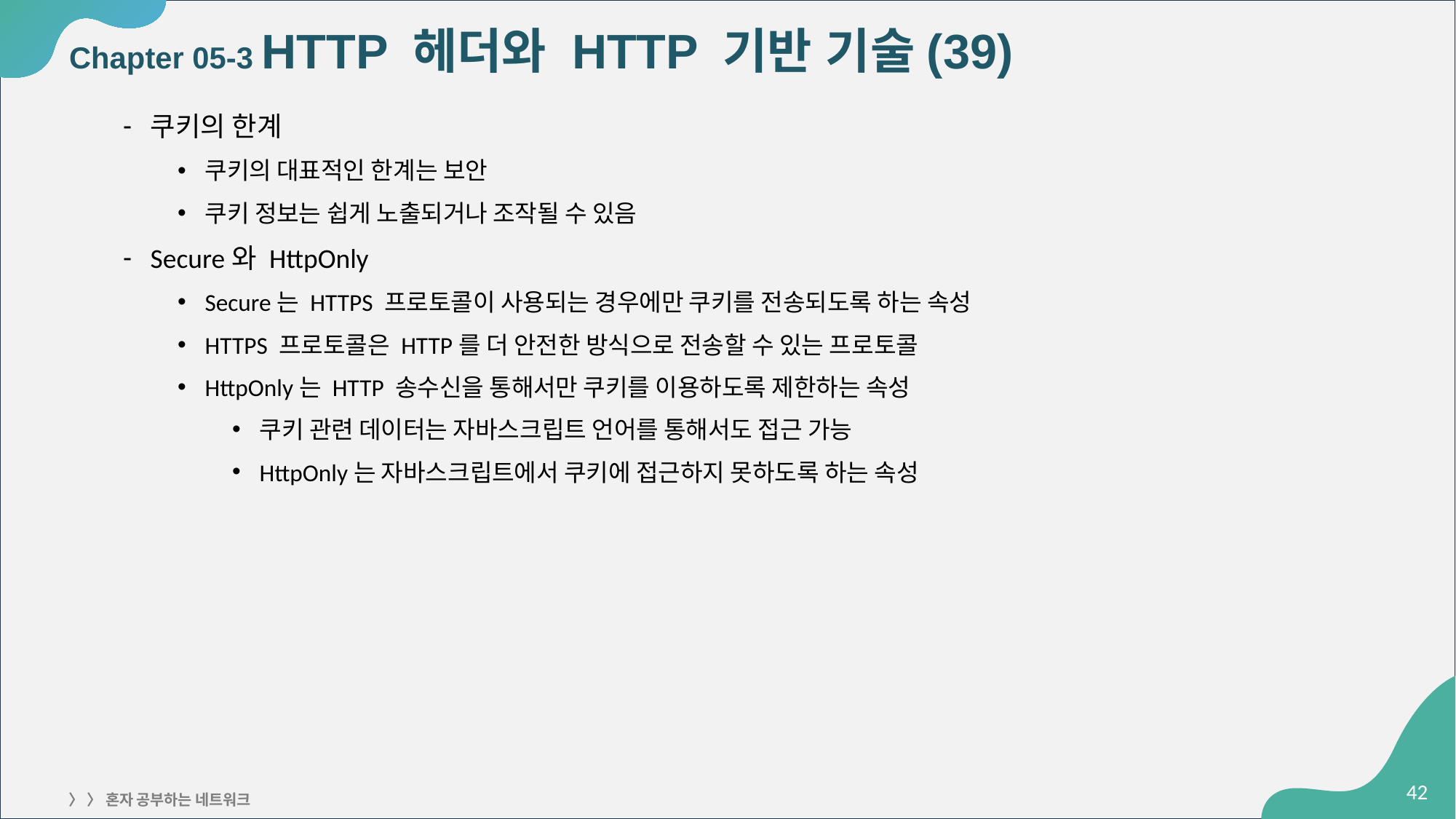

# Chapter 05-3 HTTP 헤더와 HTTP 기반 기술(39)
쿠키의 한계
쿠키의 대표적인 한계는 보안
쿠키 정보는 쉽게 노출되거나 조작될 수 있음
Secure와 HttpOnly
Secure는 HTTPS 프로토콜이 사용되는 경우에만 쿠키를 전송되도록 하는 속성
HTTPS 프로토콜은 HTTP를 더 안전한 방식으로 전송할 수 있는 프로토콜
HttpOnly는 HTTP 송수신을 통해서만 쿠키를 이용하도록 제한하는 속성
쿠키 관련 데이터는 자바스크립트 언어를 통해서도 접근 가능
HttpOnly는 자바스크립트에서 쿠키에 접근하지 못하도록 하는 속성
42
〉 〉 혼자 공부하는 네트워크